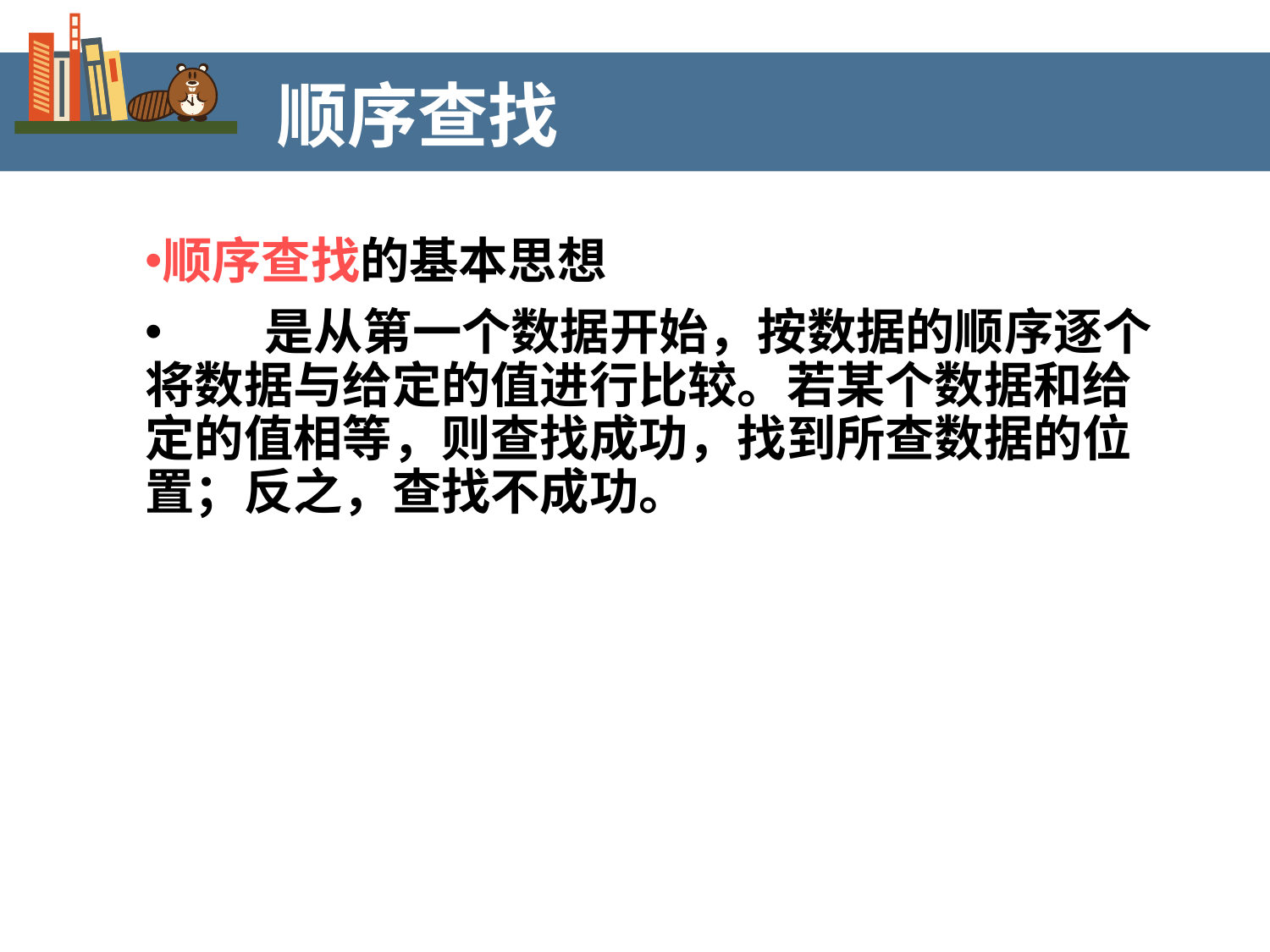

顺序查找
顺序查找的基本思想
        是从第一个数据开始，按数据的顺序逐个将数据与给定的值进行比较。若某个数据和给定的值相等，则查找成功，找到所查数据的位置；反之，查找不成功。